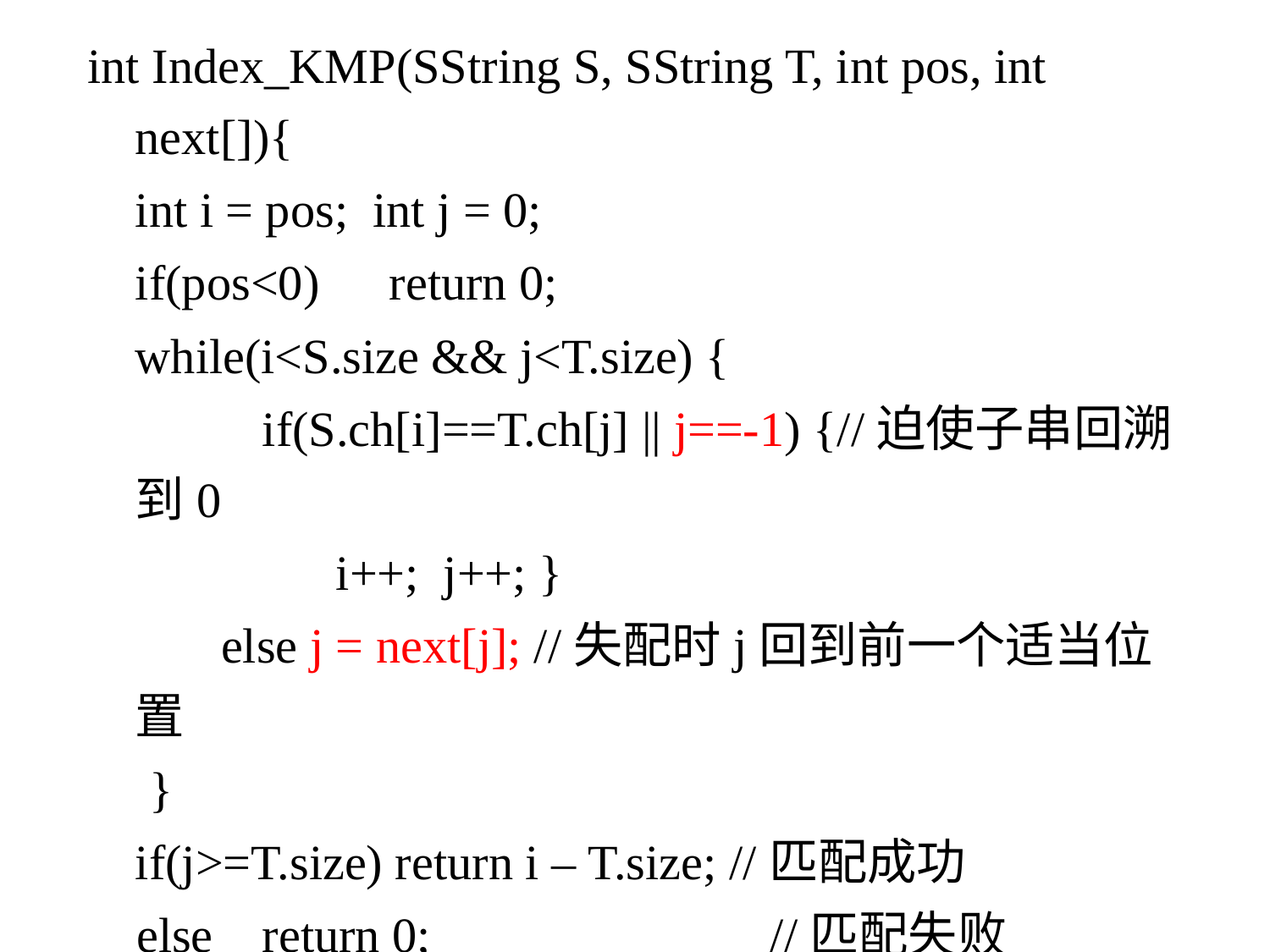

int Index_KMP(SString S, SString T, int pos, int next[]){
	int i = pos;  int j = 0;
	if(pos<0)	return 0;
	while(i<S.size && j<T.size) {
		if(S.ch[i]==T.ch[j] || j==-1) {//迫使子串回溯到0
	     	      i++;  j++; }
   	       else j = next[j]; //失配时j回到前一个适当位置
     }
	if(j>=T.size) return i – T.size; //匹配成功
    else	return 0; 			//匹配失败
}